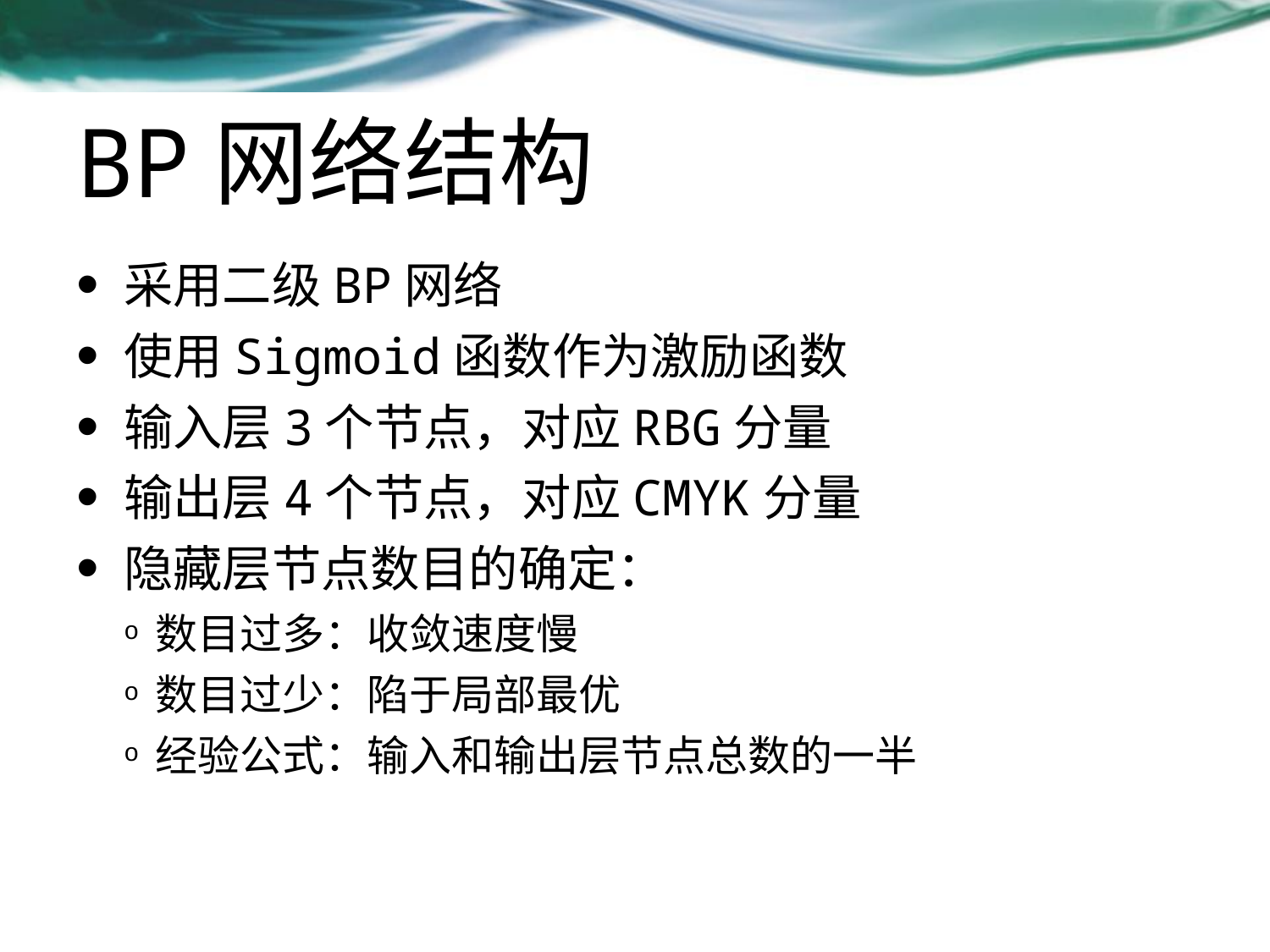

# BP网络结构
采用二级BP网络
使用Sigmoid函数作为激励函数
输入层3个节点，对应RBG分量
输出层4个节点，对应CMYK分量
隐藏层节点数目的确定：
数目过多：收敛速度慢
数目过少：陷于局部最优
经验公式：输入和输出层节点总数的一半